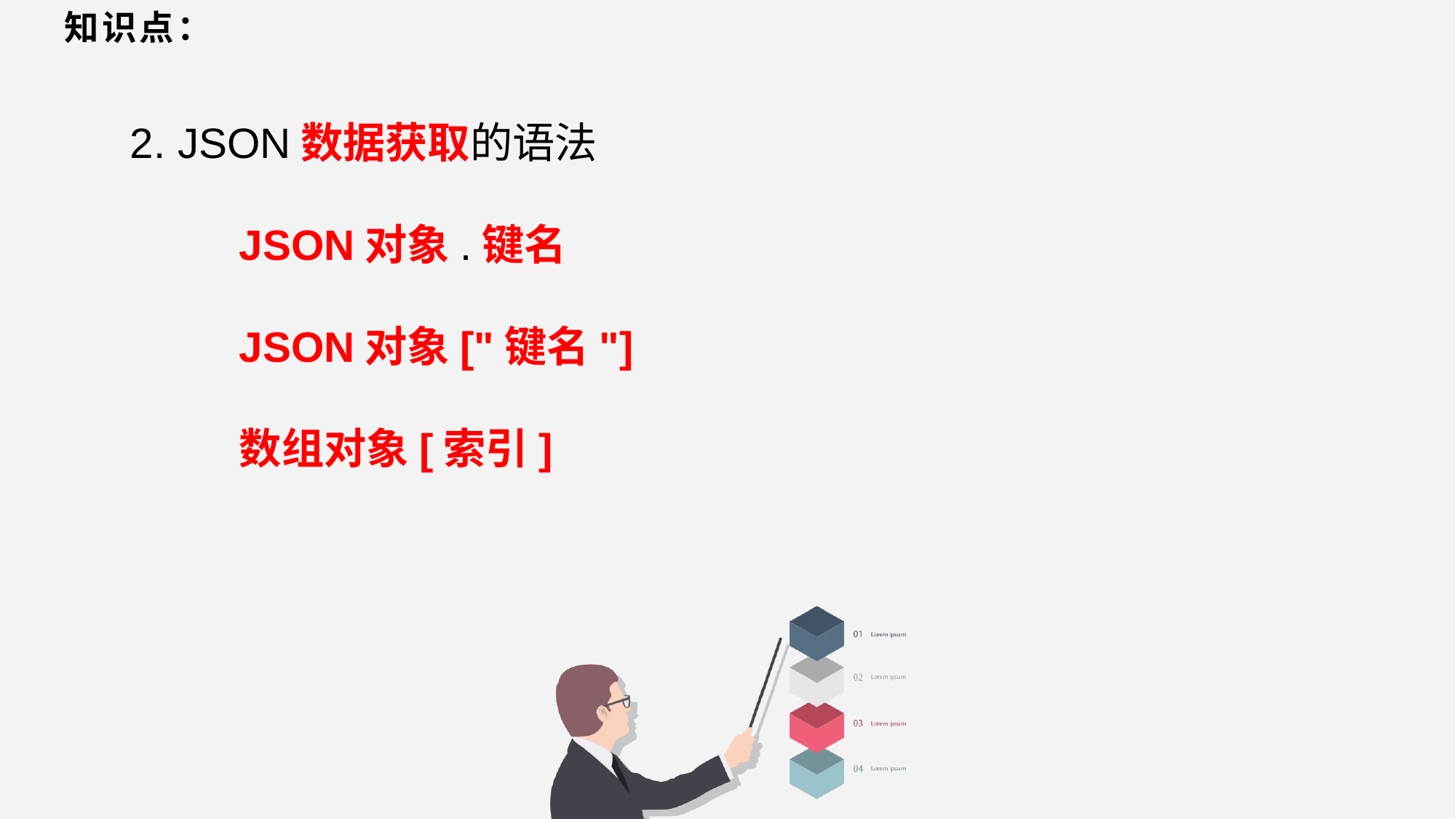

# 知识点：
2. JSON数据获取的语法

	JSON对象.键名

	JSON对象["键名"]

	数组对象[索引]